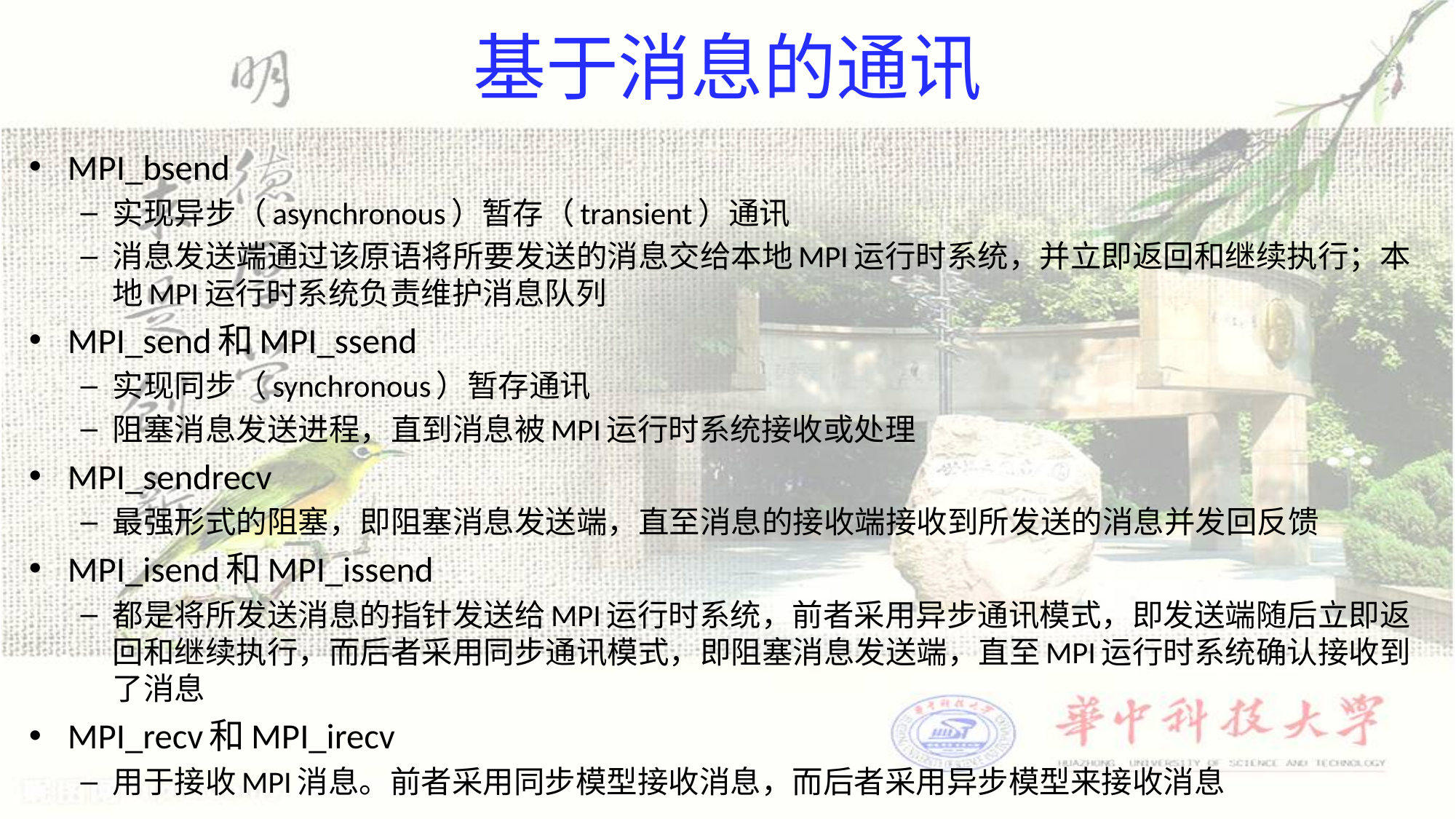

# 基于消息的通讯
MPI_bsend
实现异步（asynchronous）暂存（transient）通讯
消息发送端通过该原语将所要发送的消息交给本地MPI运行时系统，并立即返回和继续执行；本地MPI运行时系统负责维护消息队列
MPI_send和MPI_ssend
实现同步（synchronous）暂存通讯
阻塞消息发送进程，直到消息被MPI运行时系统接收或处理
MPI_sendrecv
最强形式的阻塞，即阻塞消息发送端，直至消息的接收端接收到所发送的消息并发回反馈
MPI_isend和MPI_issend
都是将所发送消息的指针发送给MPI运行时系统，前者采用异步通讯模式，即发送端随后立即返回和继续执行，而后者采用同步通讯模式，即阻塞消息发送端，直至MPI运行时系统确认接收到了消息
MPI_recv和MPI_irecv
用于接收MPI消息。前者采用同步模型接收消息，而后者采用异步模型来接收消息